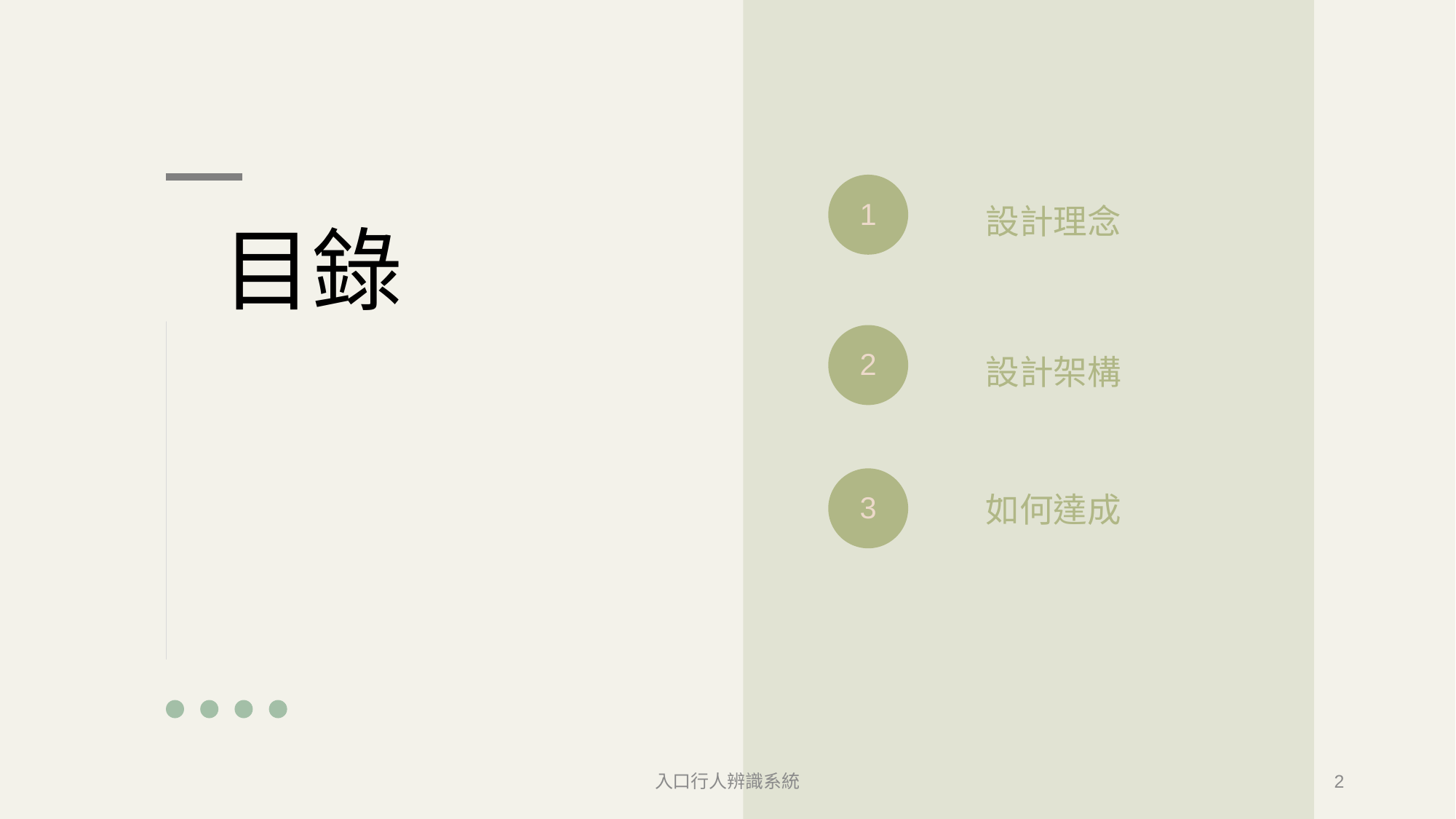

目錄
1
設計理念

2
設計架構
如何達成
3

入口行人辨識系統
2